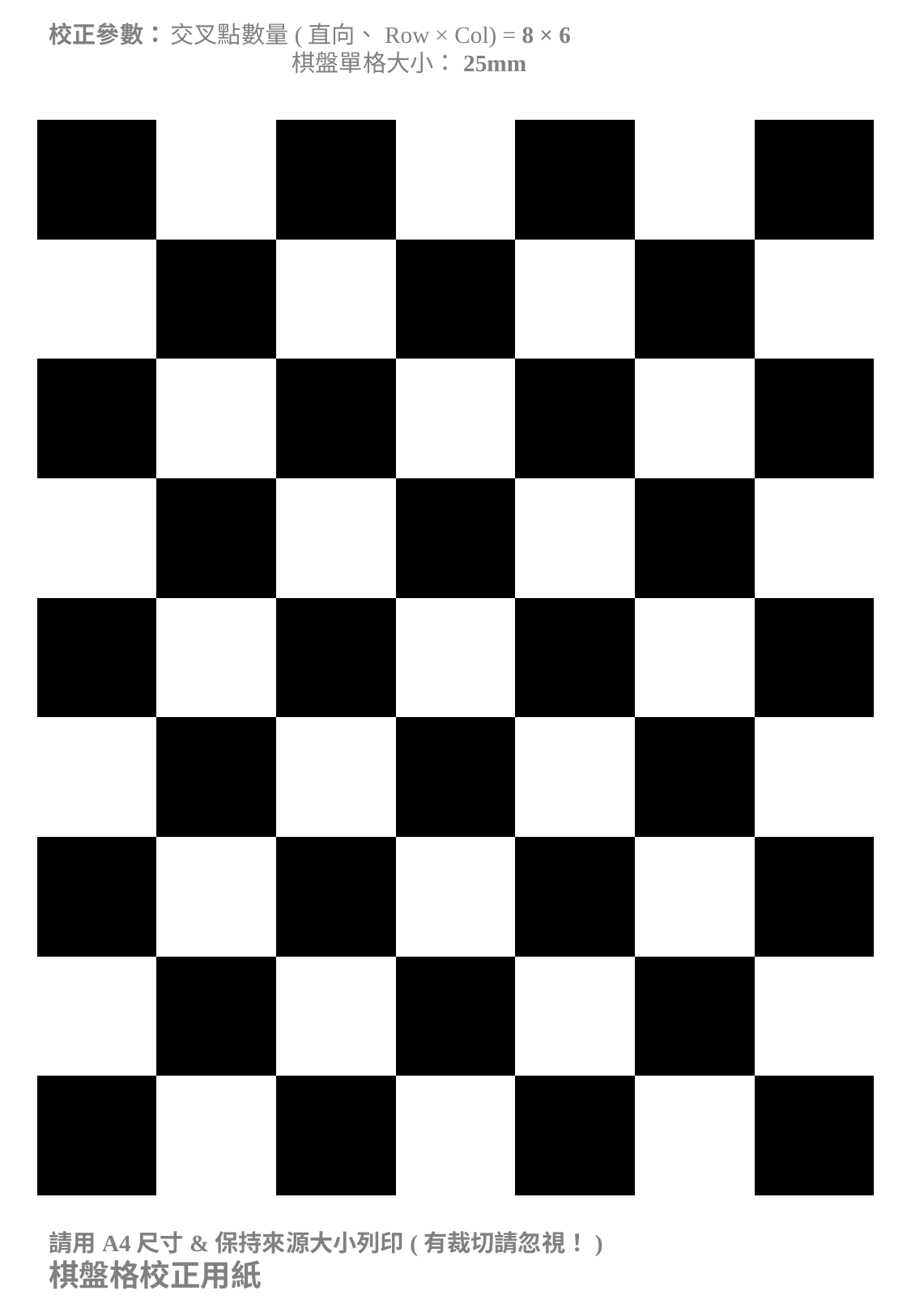

校正參數：	交叉點數量(直向、Row × Col) = 8 × 6
		棋盤單格大小：25mm
|  |  |  |  |  |  |  |
| --- | --- | --- | --- | --- | --- | --- |
|  |  |  |  |  |  |  |
|  |  |  |  |  |  |  |
|  |  |  |  |  |  |  |
|  |  |  |  |  |  |  |
|  |  |  |  |  |  |  |
|  |  |  |  |  |  |  |
|  |  |  |  |  |  |  |
|  |  |  |  |  |  |  |
請用A4尺寸&保持來源大小列印(有裁切請忽視！)
棋盤格校正用紙